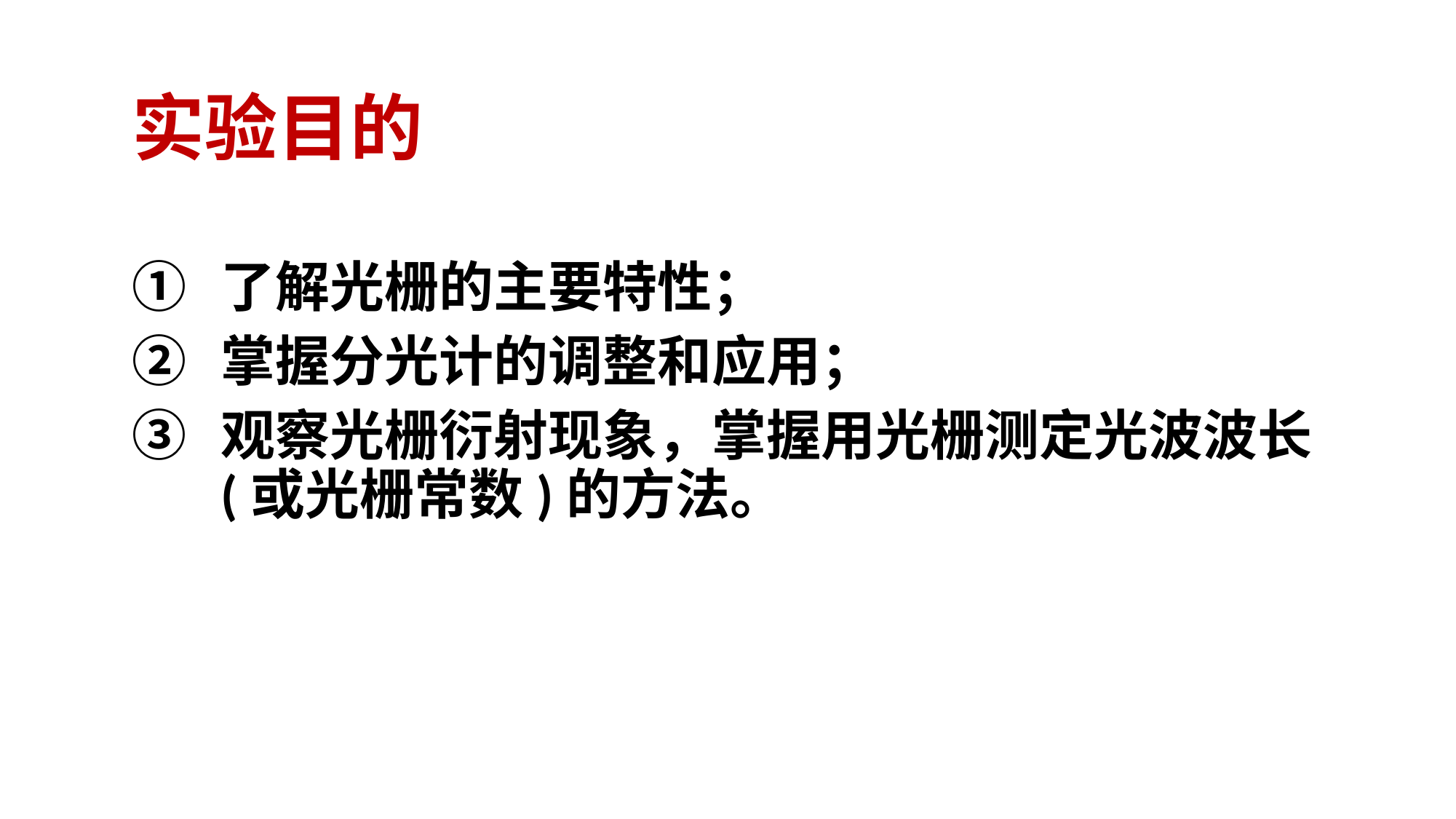

实验目的

了解光栅的主要特性；
掌握分光计的调整和应用；
观察光栅衍射现象，掌握用光栅测定光波波长(或光栅常数)的方法。